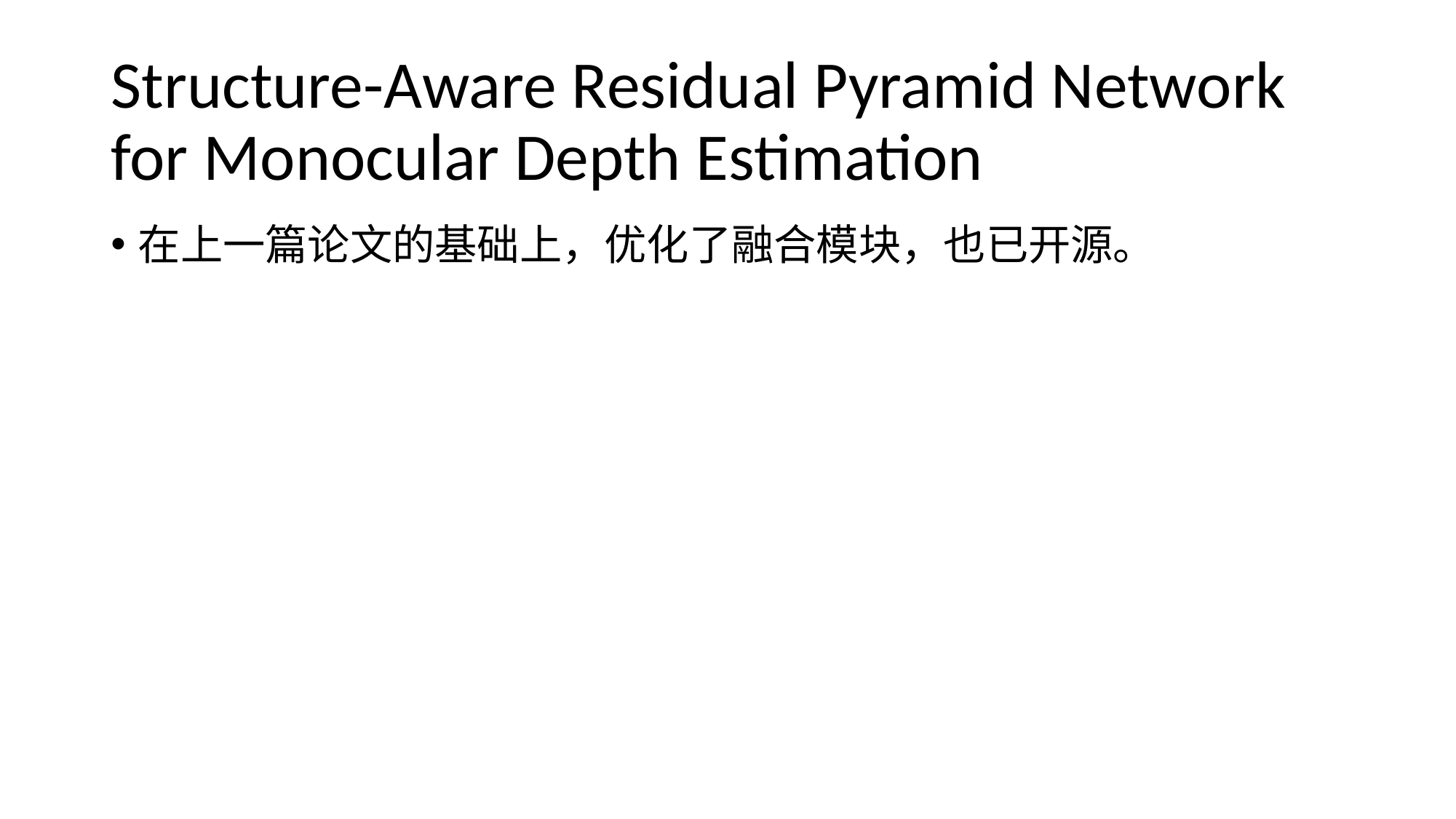

# Structure-Aware Residual Pyramid Network for Monocular Depth Estimation
在上一篇论文的基础上，优化了融合模块，也已开源。